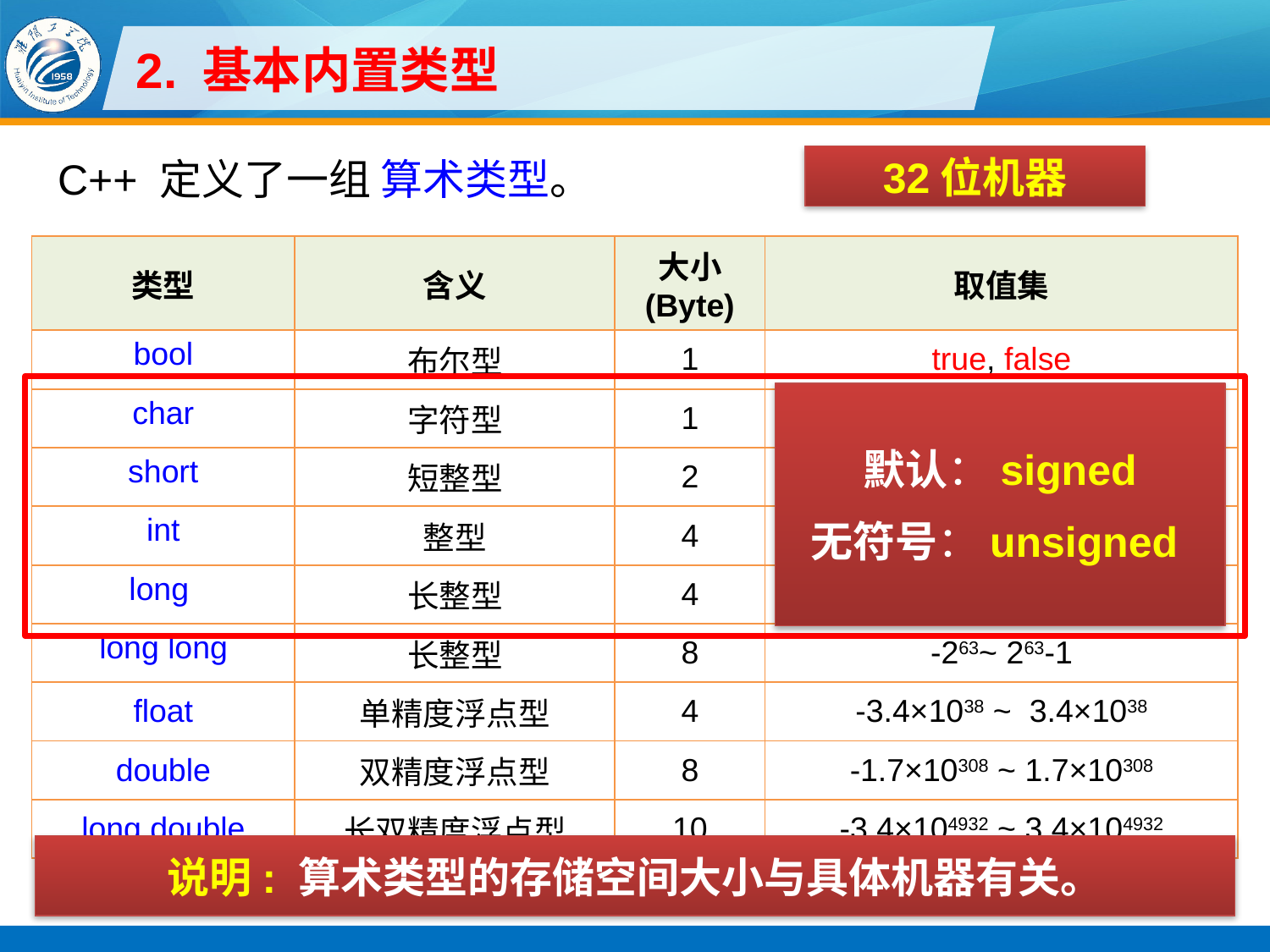

# 2. 基本内置类型
C++ 定义了一组 算术类型。
32位机器
| 类型 | 含义 | 大小 (Byte) | 取值集 |
| --- | --- | --- | --- |
| bool | 布尔型 | 1 | true, false |
| char | 字符型 | 1 | -128 ~ 127 |
| short | 短整型 | 2 | -32768 ~ 32767 |
| int | 整型 | 4 | -2147483648~2147483647 |
| long | 长整型 | 4 | -2147483648~2147483647 |
| long long | 长整型 | 8 | -263~ 263-1 |
| float | 单精度浮点型 | 4 | -3.4×1038 ~ 3.4×1038 |
| double | 双精度浮点型 | 8 | -1.7×10308 ~ 1.7×10308 |
| long double | 长双精度浮点型 | 10 | -3.4×104932 ~ 3.4×104932 |

默认：signed
无符号：unsigned
说明: 算术类型的存储空间大小与具体机器有关。